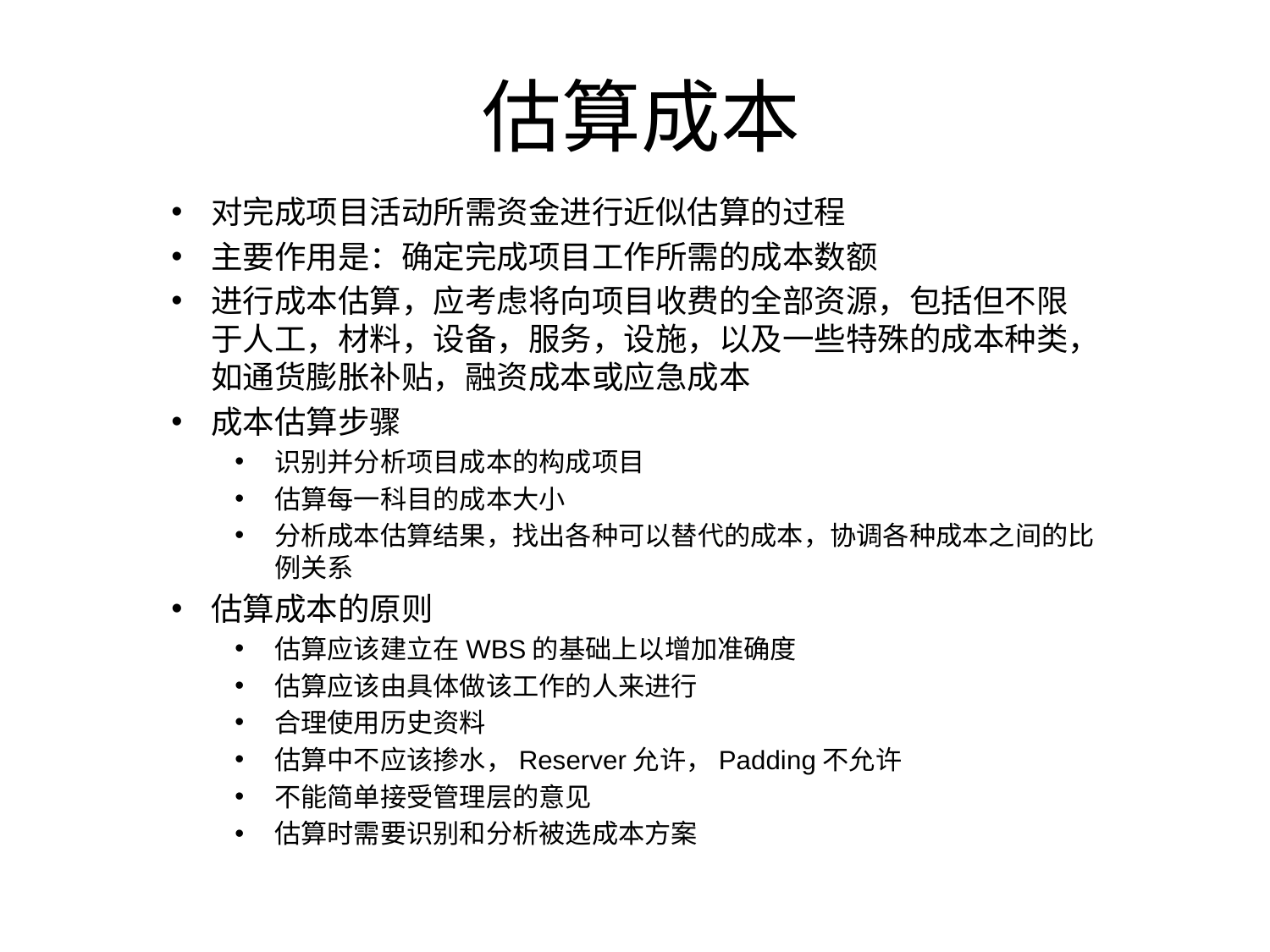

# 估算成本
对完成项目活动所需资金进行近似估算的过程
主要作用是：确定完成项目工作所需的成本数额
进行成本估算，应考虑将向项目收费的全部资源，包括但不限于人工，材料，设备，服务，设施，以及一些特殊的成本种类，如通货膨胀补贴，融资成本或应急成本
成本估算步骤
识别并分析项目成本的构成项目
估算每一科目的成本大小
分析成本估算结果，找出各种可以替代的成本，协调各种成本之间的比例关系
估算成本的原则
估算应该建立在WBS的基础上以增加准确度
估算应该由具体做该工作的人来进行
合理使用历史资料
估算中不应该掺水，Reserver允许，Padding不允许
不能简单接受管理层的意见
估算时需要识别和分析被选成本方案